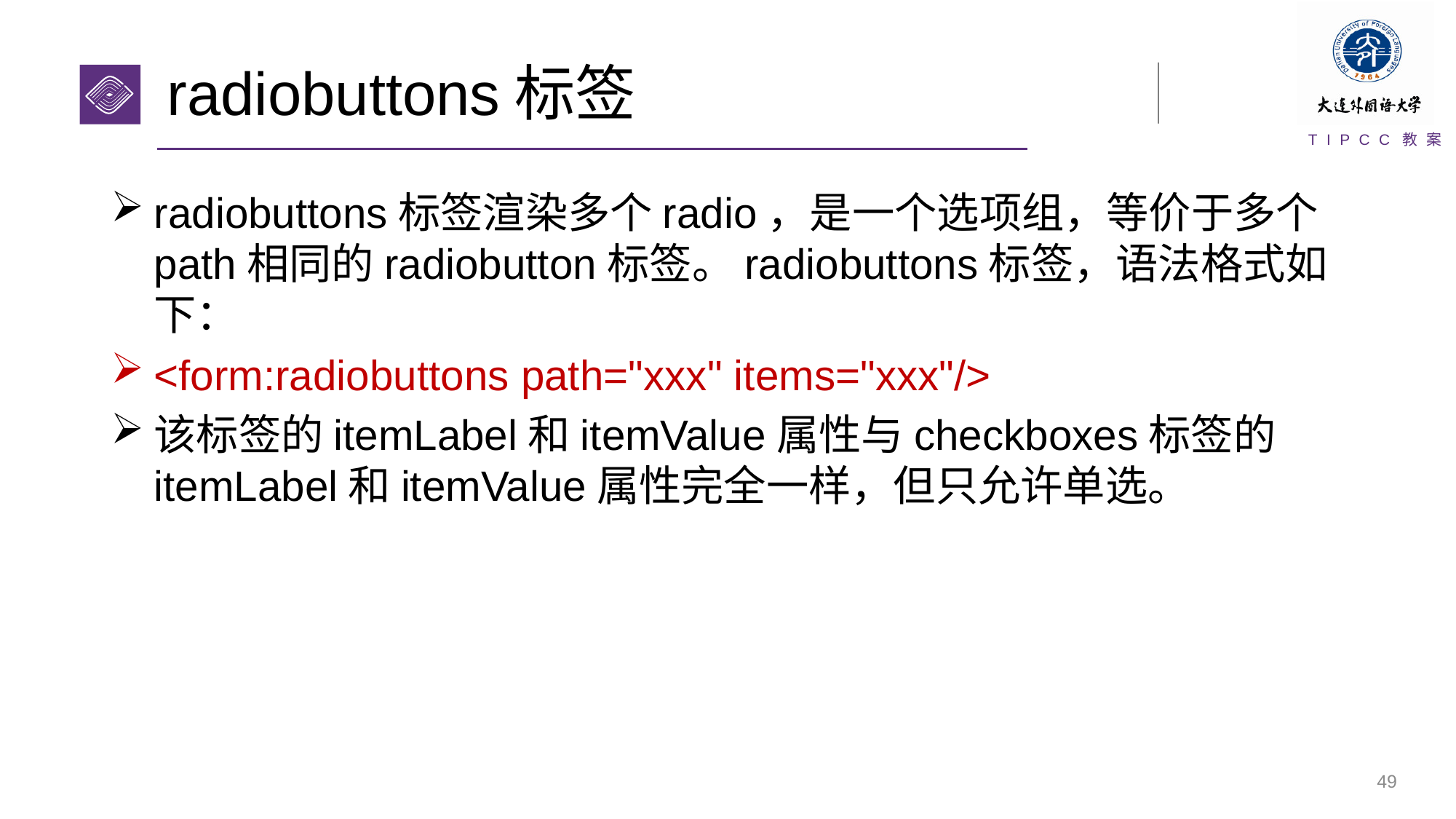

# radiobuttons标签
radiobuttons标签渲染多个radio，是一个选项组，等价于多个path相同的radiobutton标签。radiobuttons标签，语法格式如下：
<form:radiobuttons path="xxx" items="xxx"/>
该标签的itemLabel和itemValue属性与checkboxes标签的itemLabel和itemValue属性完全一样，但只允许单选。

49